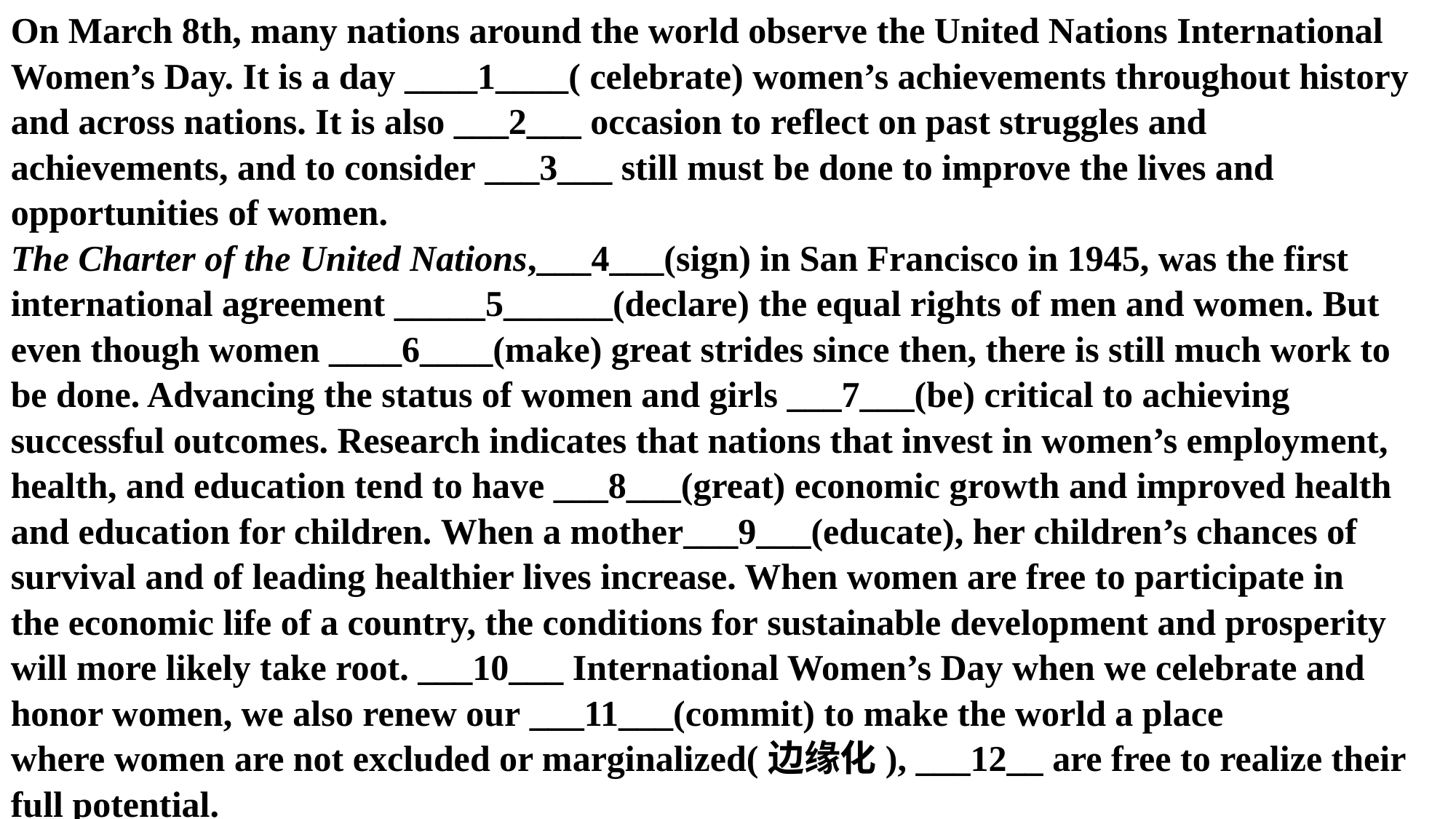

On March 8th, many nations around the world observe the United Nations International Women’s Day. It is a day ____1____( celebrate) women’s achievements throughout history and across nations. It is also ___2___ occasion to reflect on past struggles and achievements, and to consider ___3___ still must be done to improve the lives and opportunities of women.
The Charter of the United Nations,___4___(sign) in San Francisco in 1945, was the first international agreement _____5______(declare) the equal rights of men and women. But even though women ____6____(make) great strides since then, there is still much work to be done. Advancing the status of women and girls ___7___(be) critical to achieving successful outcomes. Research indicates that nations that invest in women’s employment, health, and education tend to have ___8___(great) economic growth and improved health and education for children. When a mother___9___(educate), her children’s chances of survival and of leading healthier lives increase. When women are free to participate in
the economic life of a country, the conditions for sustainable development and prosperity will more likely take root. ___10___ International Women’s Day when we celebrate and honor women, we also renew our ___11___(commit) to make the world a place where women are not excluded or marginalized(边缘化), ___12__ are free to realize their full potential.